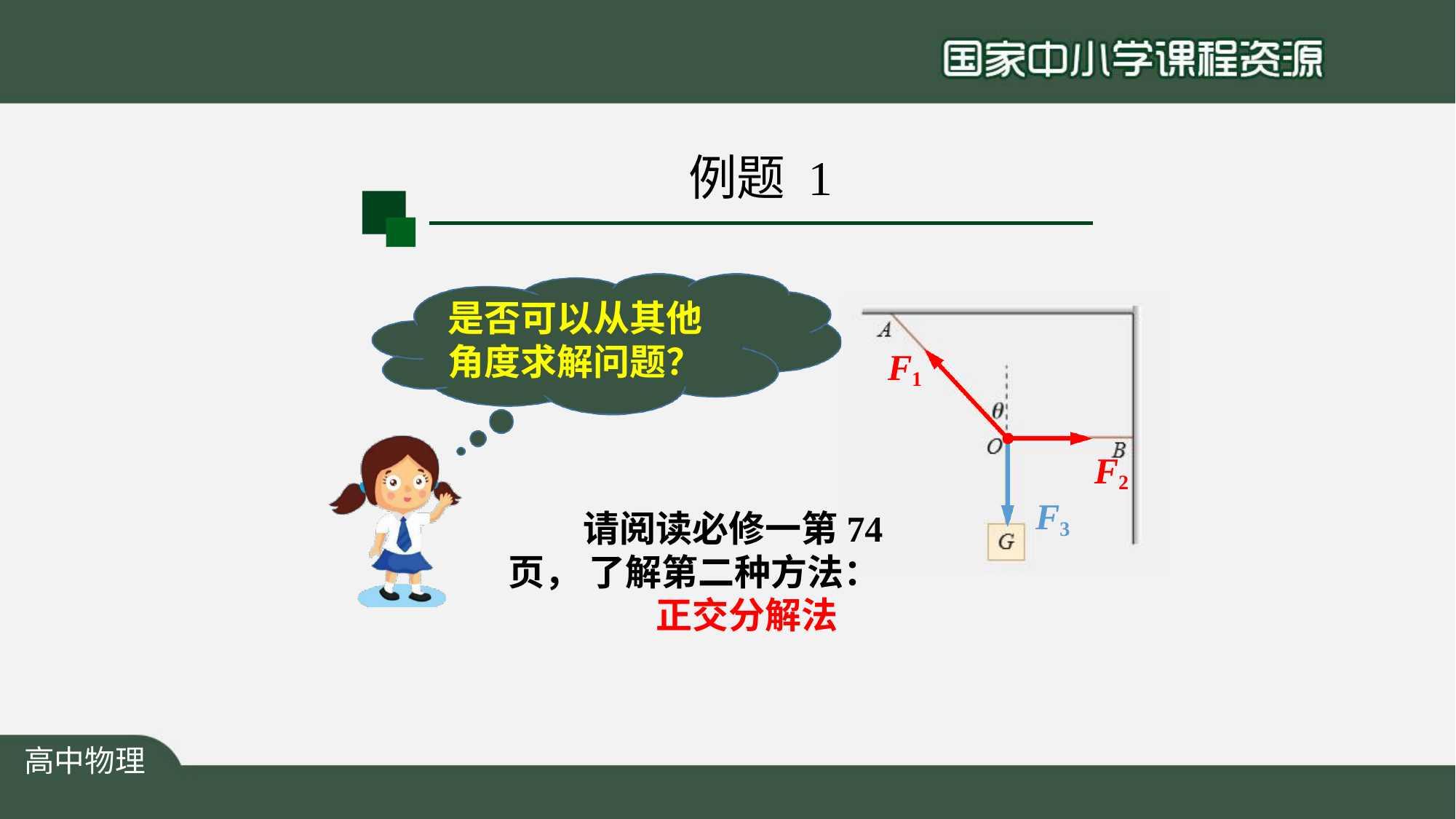

# 例题 1

是否可以从其他 角度求解问题？
F1

F2
F3
请阅读必修一第74页， 了解第二种方法：
正交分解法
高中物理